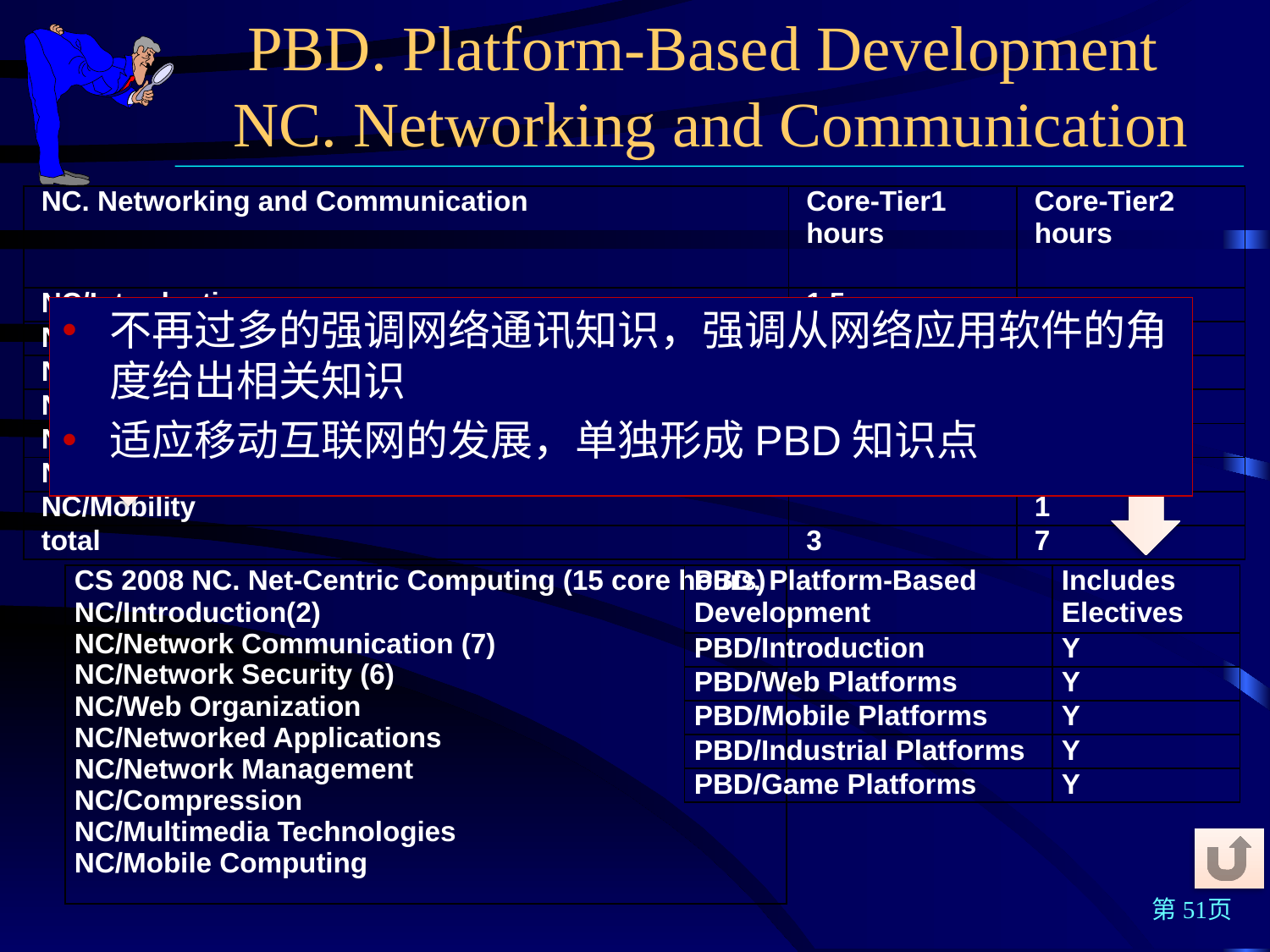

PBD. Platform-Based Development
NC. Networking and Communication
| NC. Networking and Communication | Core-Tier1 hours | Core-Tier2 hours |
| --- | --- | --- |
| NC/Introduction | 1.5 |  |
| NC/Networked Applications | 1.5 |  |
| NC/Reliable Data Delivery |  | 2 |
| NC/Routing And Forwarding |  | 1.5 |
| NC/Local Area Networks |  | 1.5 |
| NC/Resource Allocation |  | 1 |
| NC/Mobility |  | 1 |
| total | 3 | 7 |
不再过多的强调网络通讯知识，强调从网络应用软件的角度给出相关知识
适应移动互联网的发展，单独形成PBD知识点

| CS 2008 NC. Net-Centric Computing (15 core hours) NC/Introduction(2) NC/Network Communication (7) NC/Network Security (6) NC/Web Organization NC/Networked Applications NC/Network Management NC/Compression NC/Multimedia Technologies NC/Mobile Computing |
| --- |
| PBD. Platform-Based Development | Includes Electives |
| --- | --- |
| PBD/Introduction | Y |
| PBD/Web Platforms | Y |
| PBD/Mobile Platforms | Y |
| PBD/Industrial Platforms | Y |
| PBD/Game Platforms | Y |

第51页